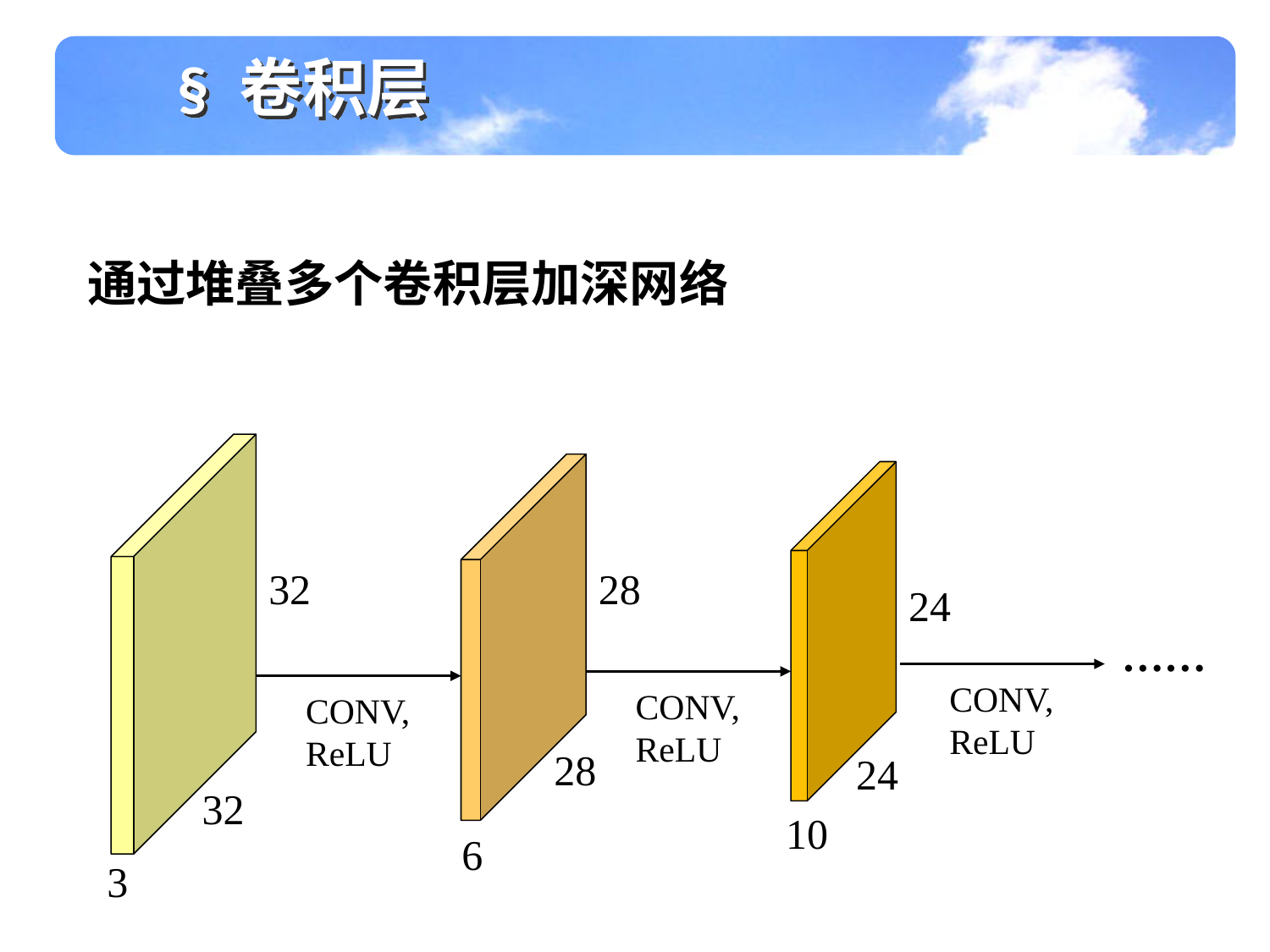

§ 卷积层
通过堆叠多个卷积层加深网络

28
32
24
……
CONV,
ReLU
CONV,
ReLU
CONV,
ReLU
28
24
32
10
6
3